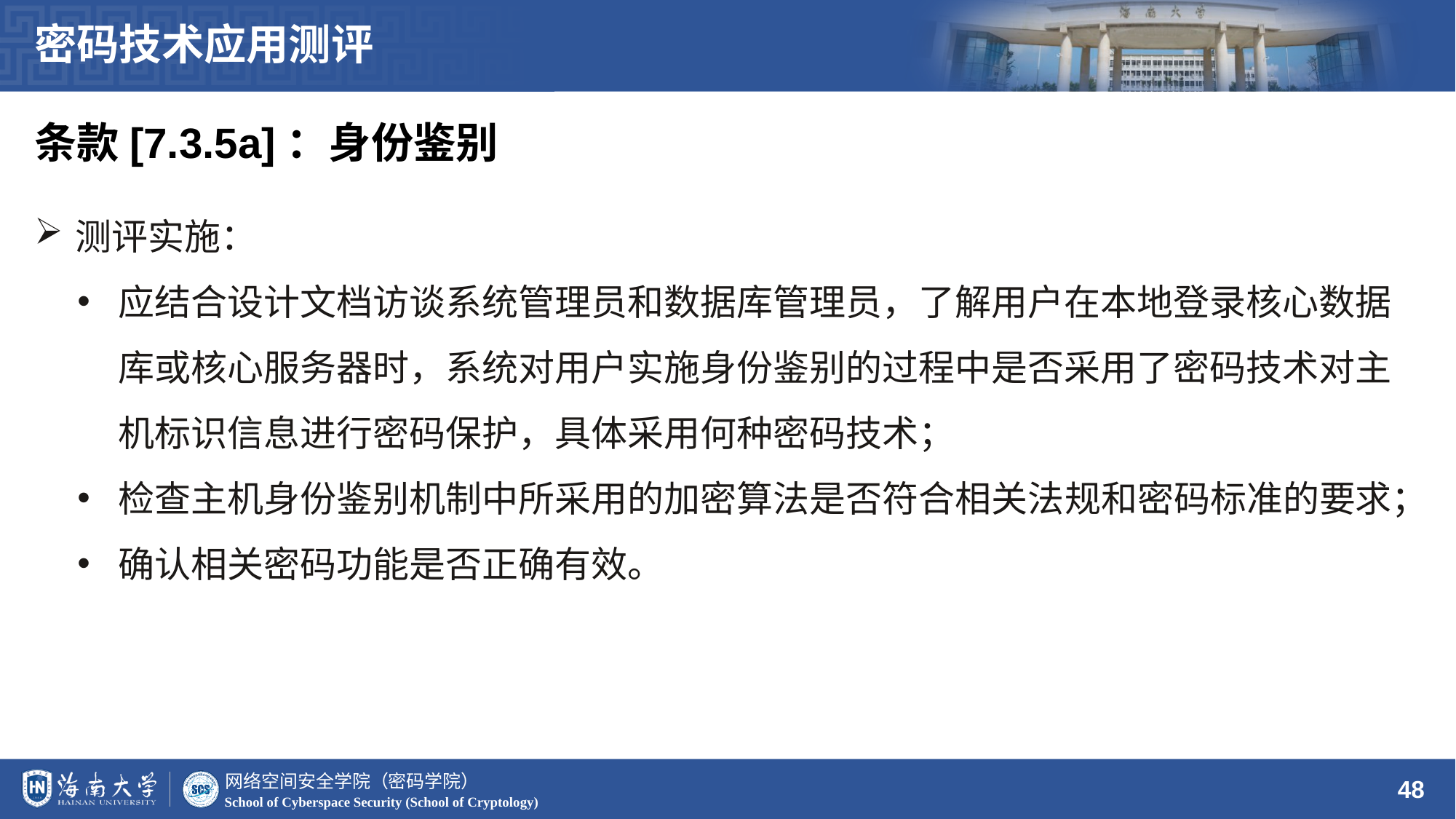

密码技术应用测评
条款[7.3.5a]：身份鉴别
测评实施：
应结合设计文档访谈系统管理员和数据库管理员，了解用户在本地登录核心数据库或核心服务器时，系统对用户实施身份鉴别的过程中是否采用了密码技术对主机标识信息进行密码保护，具体采用何种密码技术；
检查主机身份鉴别机制中所采用的加密算法是否符合相关法规和密码标准的要求；
确认相关密码功能是否正确有效。
48